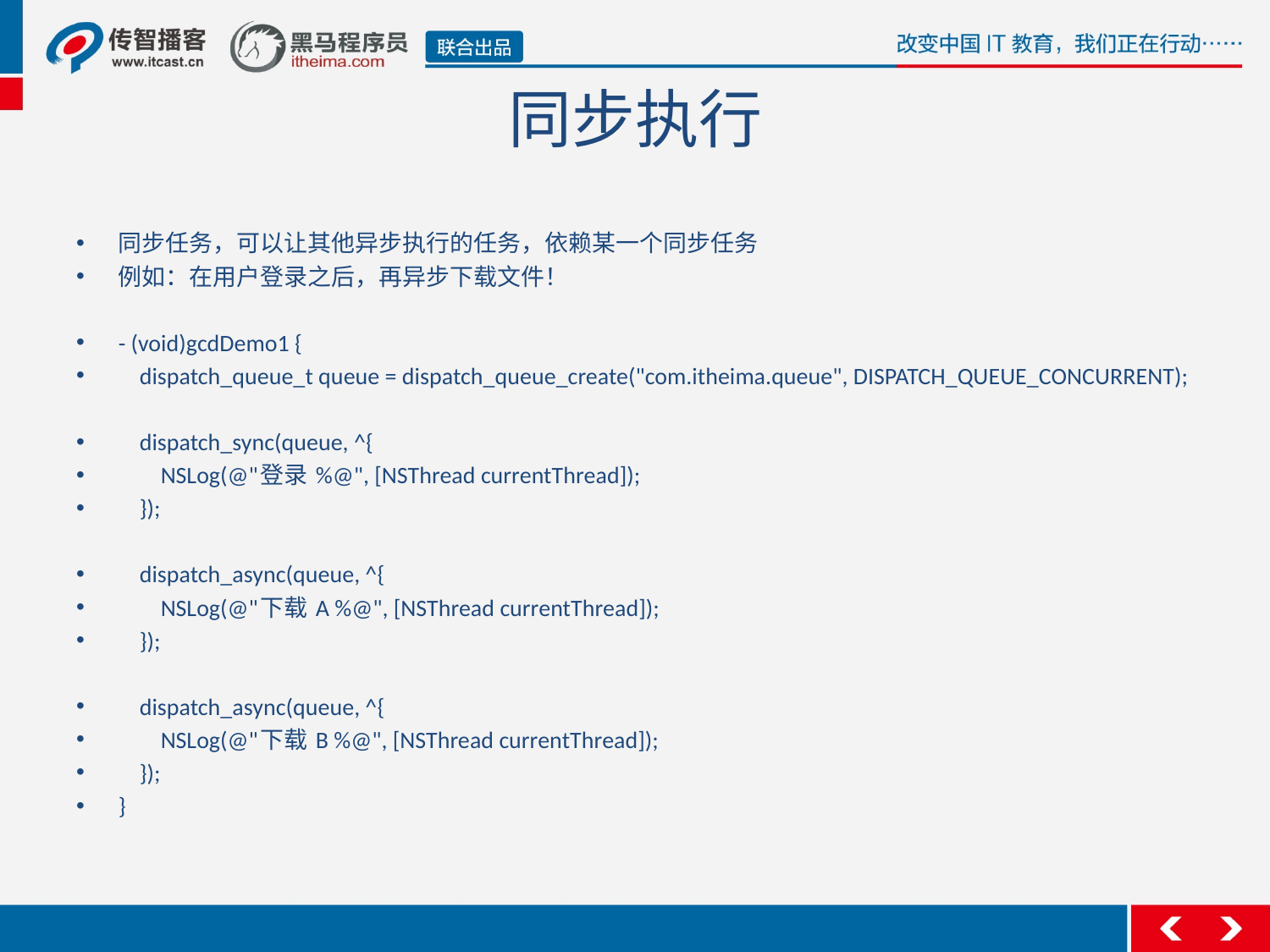

# 同步执行
同步任务，可以让其他异步执行的任务，依赖某一个同步任务
例如：在用户登录之后，再异步下载文件！

- (void)gcdDemo1 {
    dispatch_queue_t queue = dispatch_queue_create("com.itheima.queue", DISPATCH_QUEUE_CONCURRENT);

    dispatch_sync(queue, ^{
        NSLog(@"登录 %@", [NSThread currentThread]);
    });

    dispatch_async(queue, ^{
        NSLog(@"下载 A %@", [NSThread currentThread]);
    });

    dispatch_async(queue, ^{
        NSLog(@"下载 B %@", [NSThread currentThread]);
    });
}